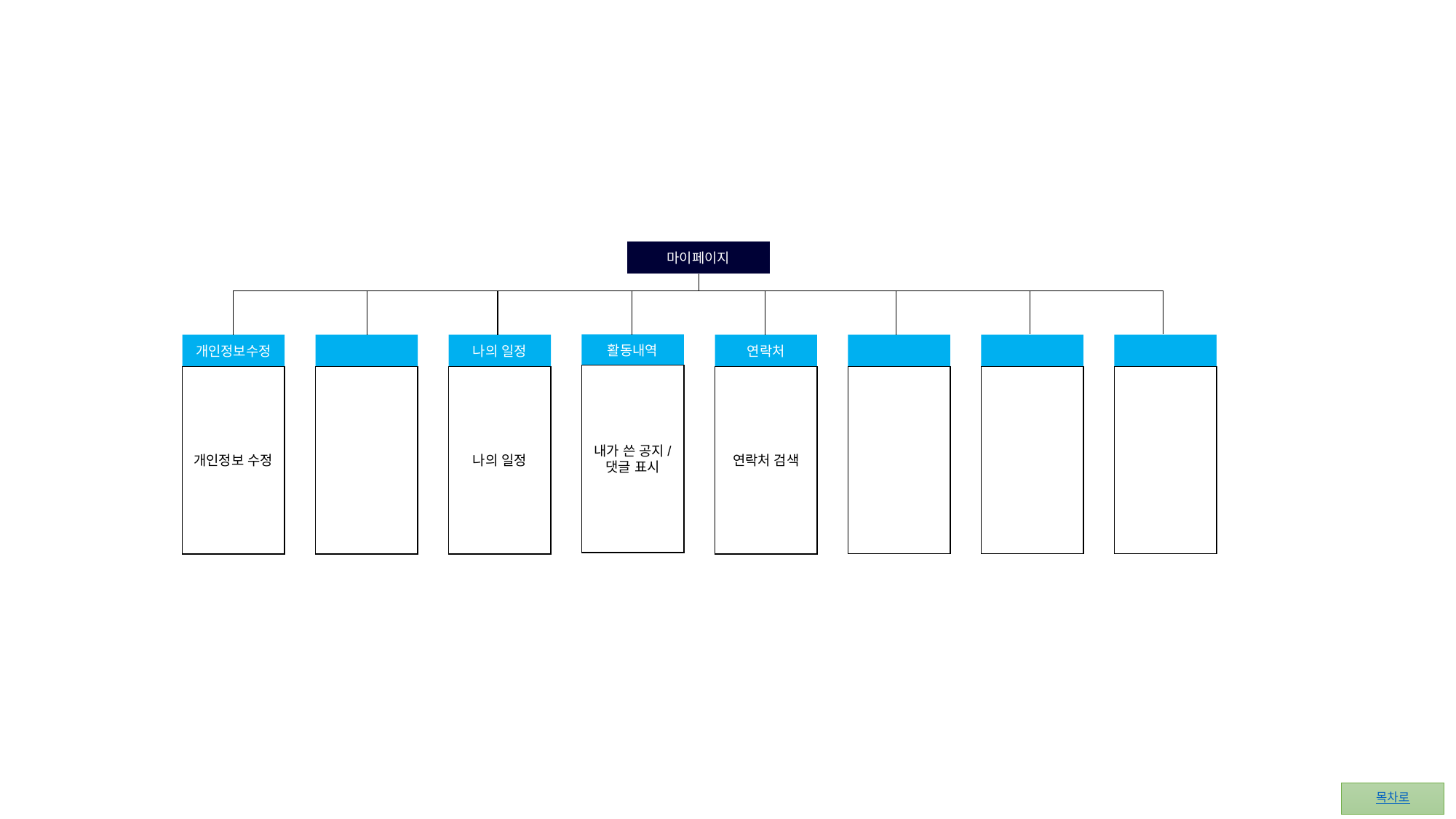

마이페이지
활동내역

나의 일정
연락처

개인정보수정
내가 쓴 공지/ 댓글 표시

개인정보 수정

나의 일정
연락처 검색
목차로